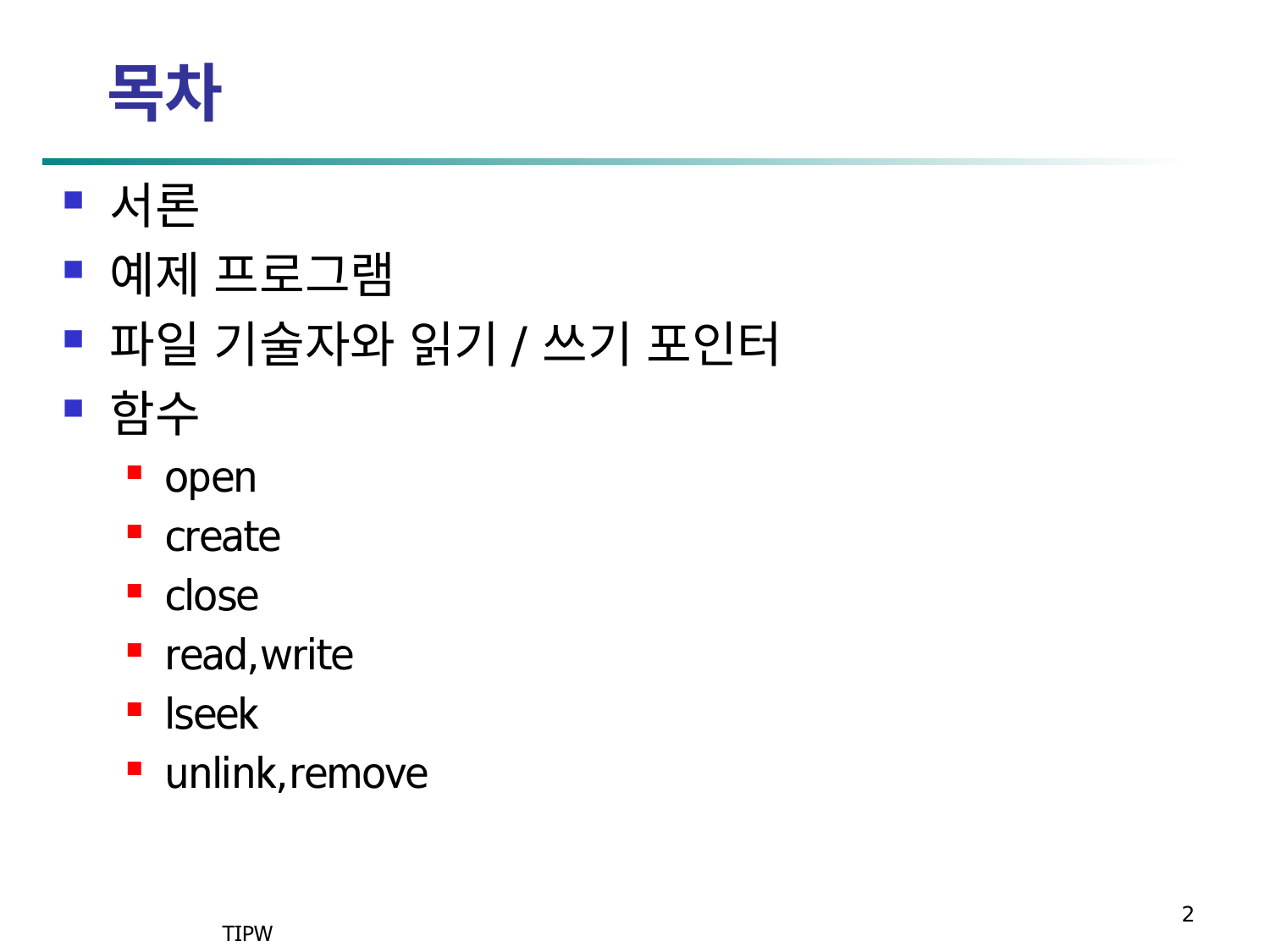

# 목차
서론
예제 프로그램
파일 기술자와 읽기/쓰기 포인터
함수
open
create
close
read,write
lseek
unlink,remove
2
TIPW